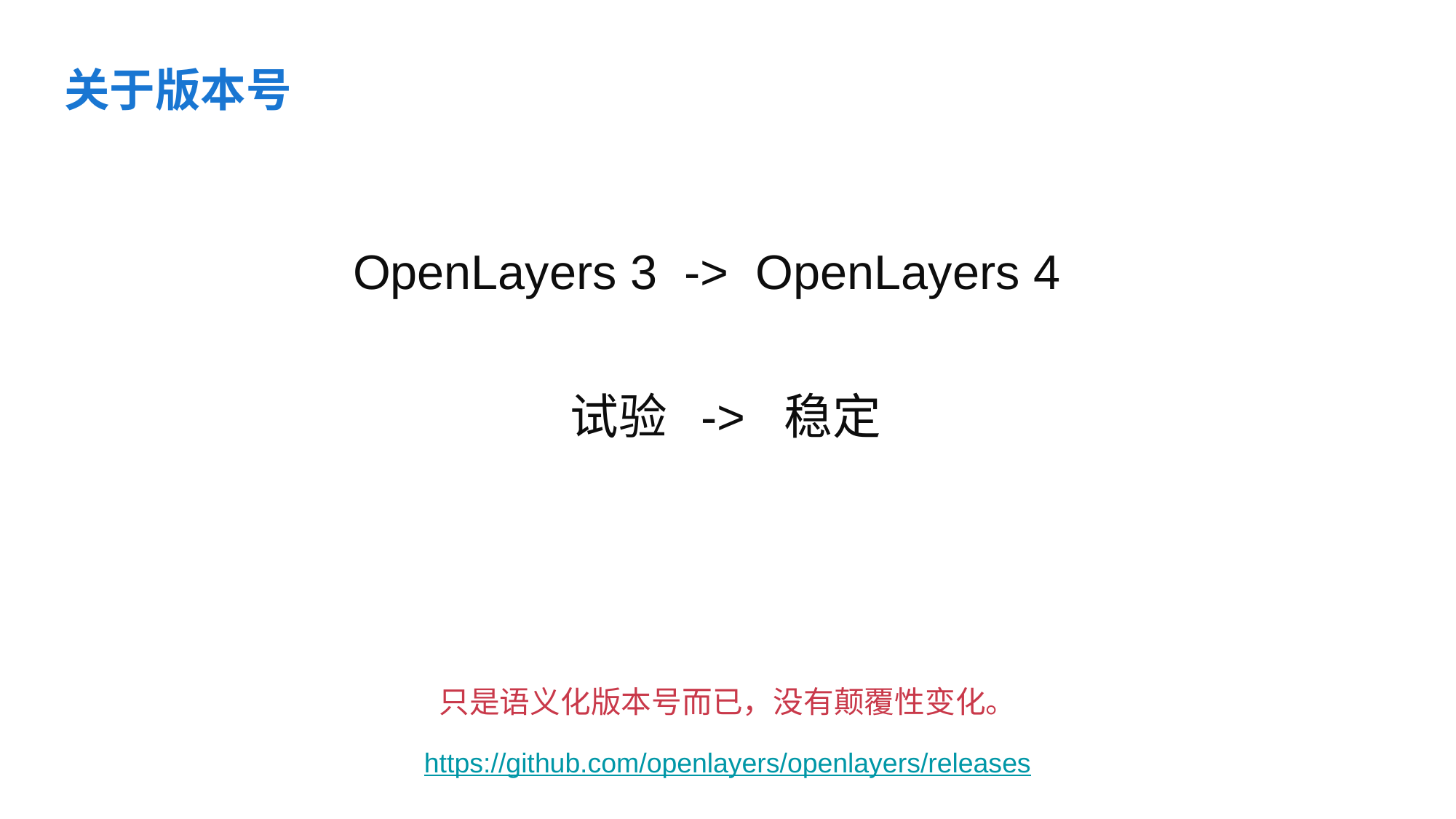

# 关于版本号
OpenLayers 3  ->  OpenLayers 4
试验  ->  稳定
只是语义化版本号而已，没有颠覆性变化。
https://github.com/openlayers/openlayers/releases